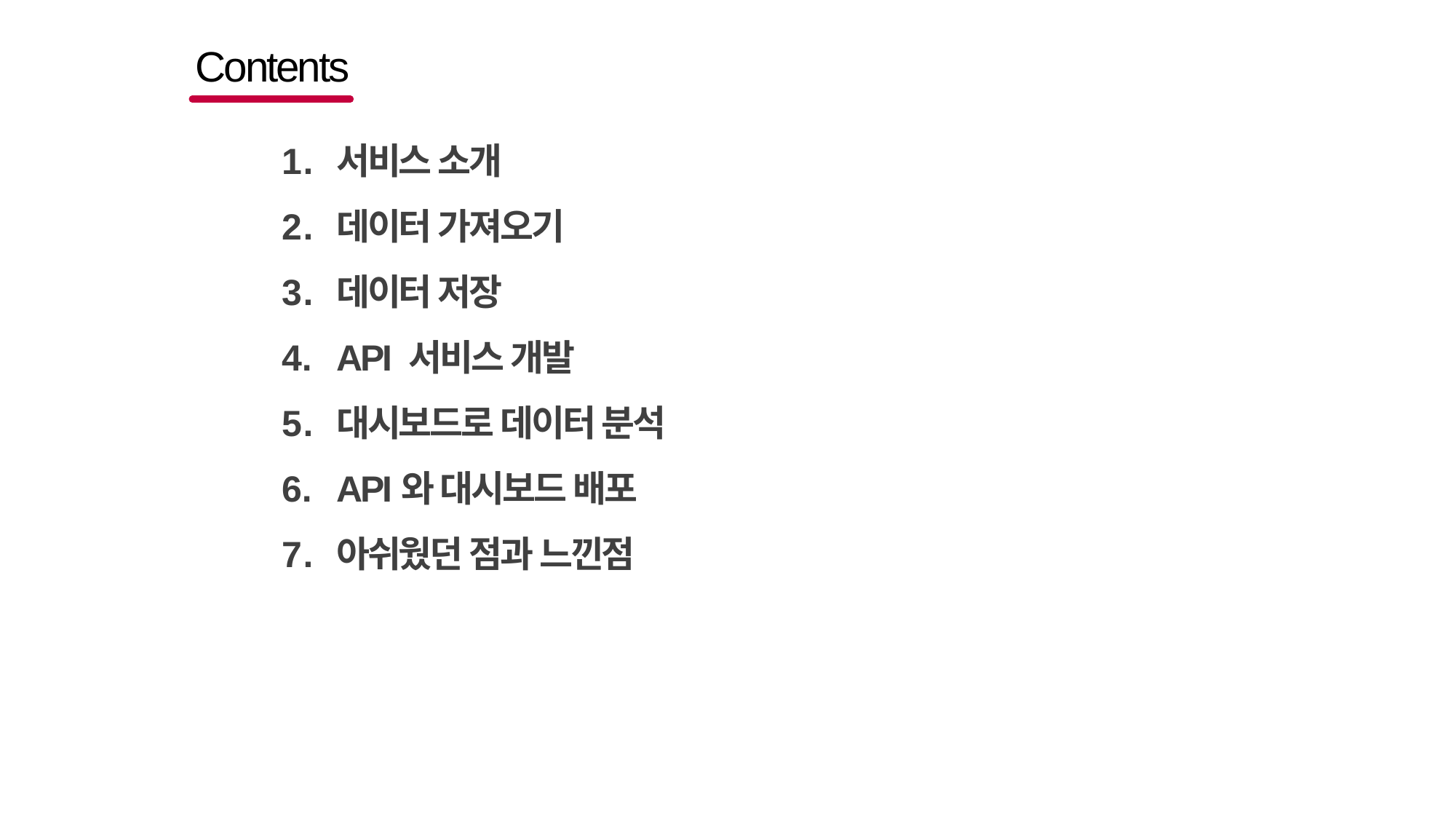

Contents
서비스 소개
데이터 가져오기
데이터 저장
API 서비스 개발
대시보드로 데이터 분석
API와 대시보드 배포
아쉬웠던 점과 느낀점